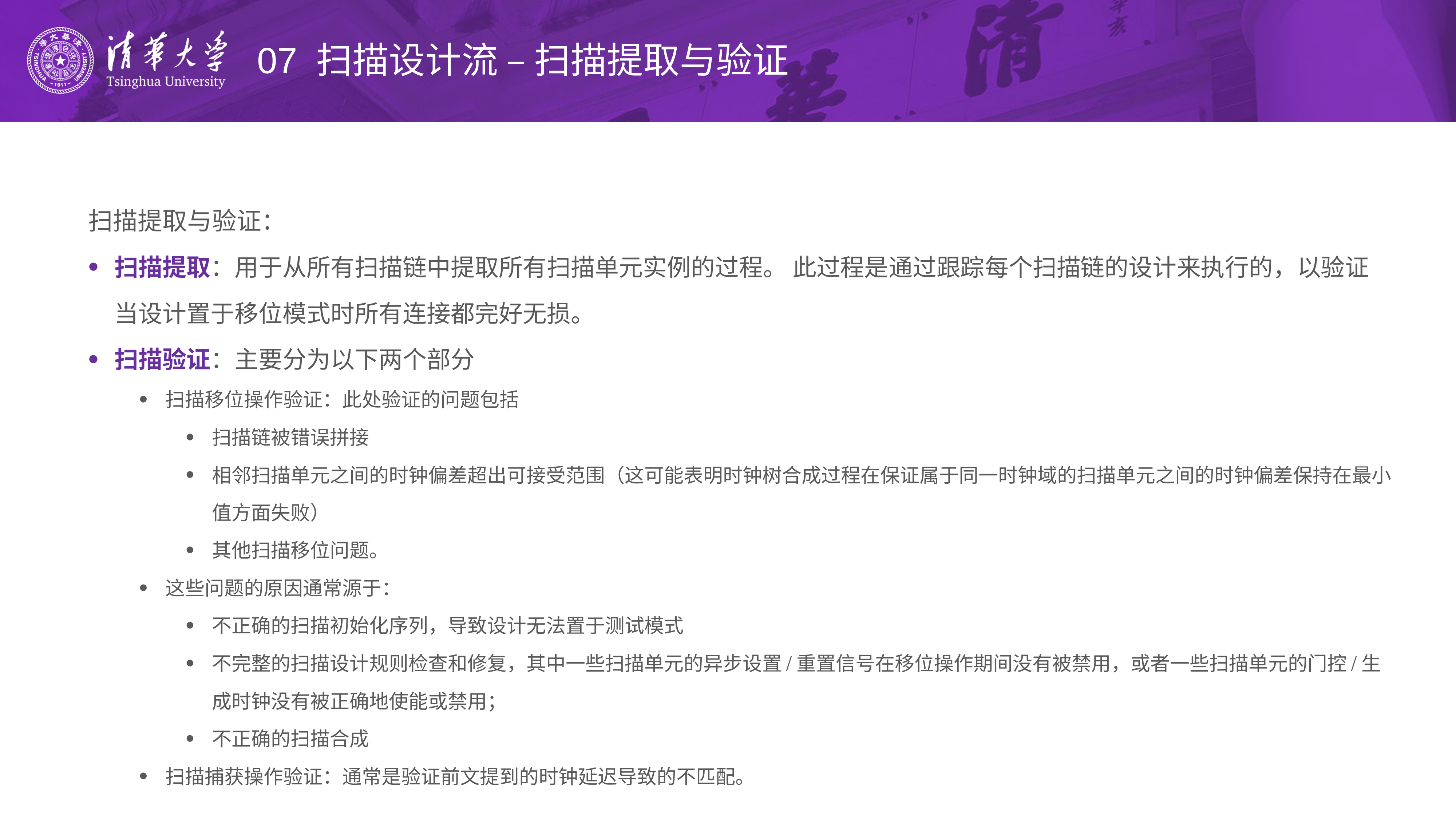

# 07 扫描设计流 – 扫描提取与验证

扫描提取与验证：
扫描提取：用于从所有扫描链中提取所有扫描单元实例的过程。 此过程是通过跟踪每个扫描链的设计来执行的，以验证当设计置于移位模式时所有连接都完好无损。
扫描验证：主要分为以下两个部分
扫描移位操作验证：此处验证的问题包括
扫描链被错误拼接
相邻扫描单元之间的时钟偏差超出可接受范围（这可能表明时钟树合成过程在保证属于同一时钟域的扫描单元之间的时钟偏差保持在最小值方面失败）
其他扫描移位问题。
这些问题的原因通常源于：
不正确的扫描初始化序列，导致设计无法置于测试模式
不完整的扫描设计规则检查和修复，其中一些扫描单元的异步设置/重置信号在移位操作期间没有被禁用，或者一些扫描单元的门控/生成时钟没有被正确地使能或禁用；
不正确的扫描合成
扫描捕获操作验证：通常是验证前文提到的时钟延迟导致的不匹配。